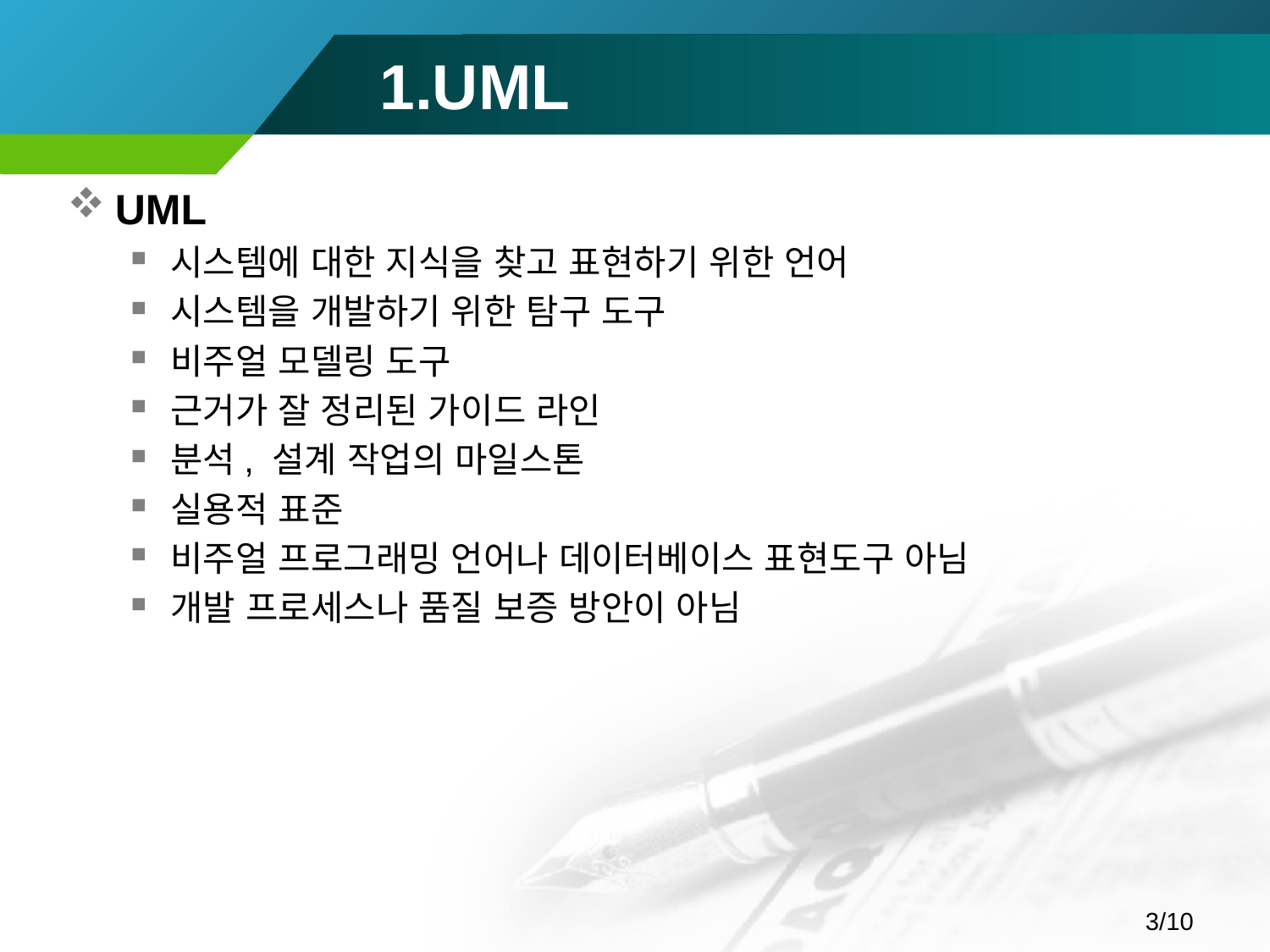

3/10
# 1.UML
UML
시스템에 대한 지식을 찾고 표현하기 위한 언어
시스템을 개발하기 위한 탐구 도구
비주얼 모델링 도구
근거가 잘 정리된 가이드 라인
분석, 설계 작업의 마일스톤
실용적 표준
비주얼 프로그래밍 언어나 데이터베이스 표현도구 아님
개발 프로세스나 품질 보증 방안이 아님